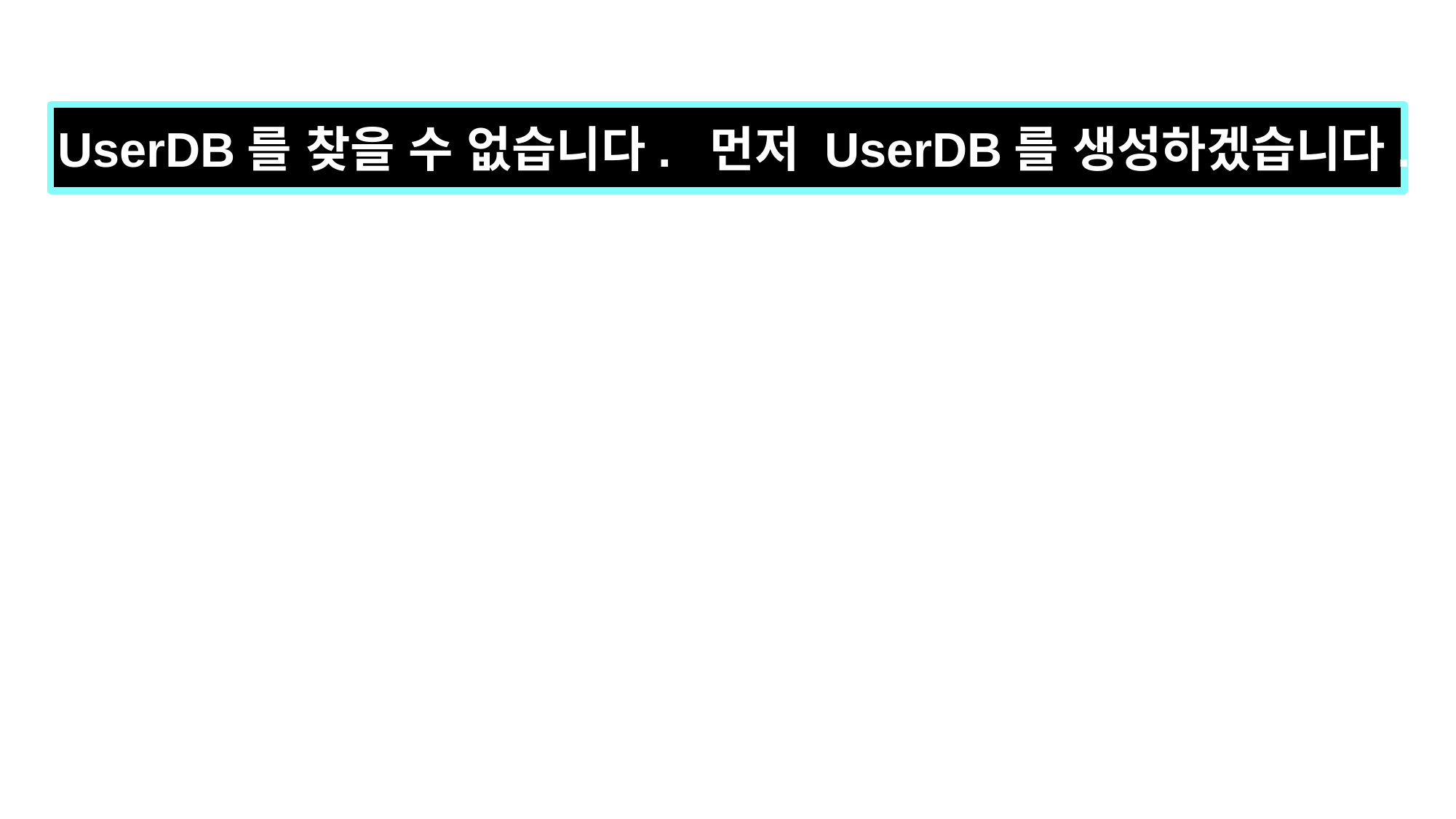

UserDB를 찾을 수 없습니다.  먼저 UserDB를 생성하겠습니다.